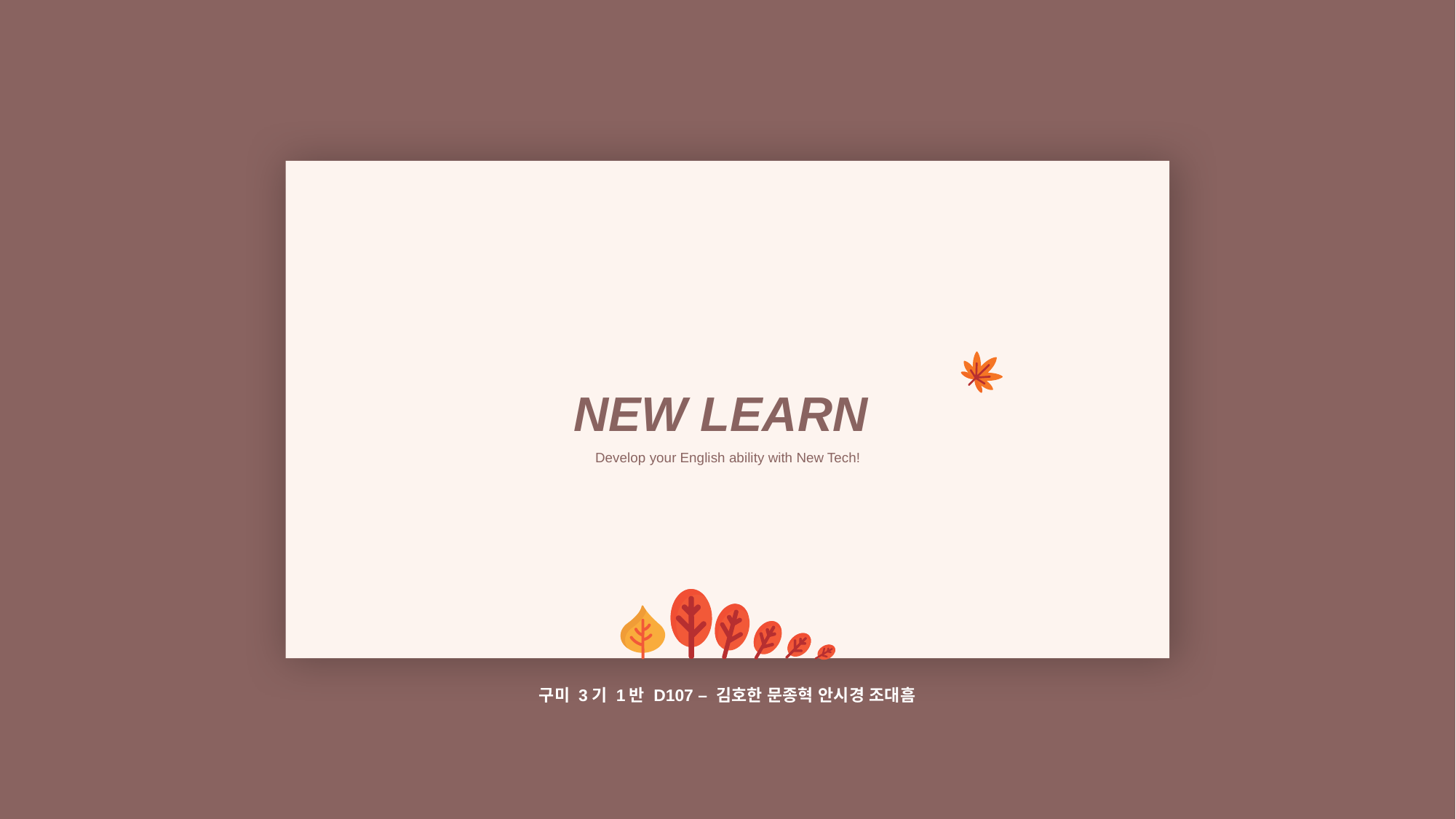

NEW LEARN
Develop your English ability with New Tech!

구미 3기 1반 D107 – 김호한 문종혁 안시경 조대흠